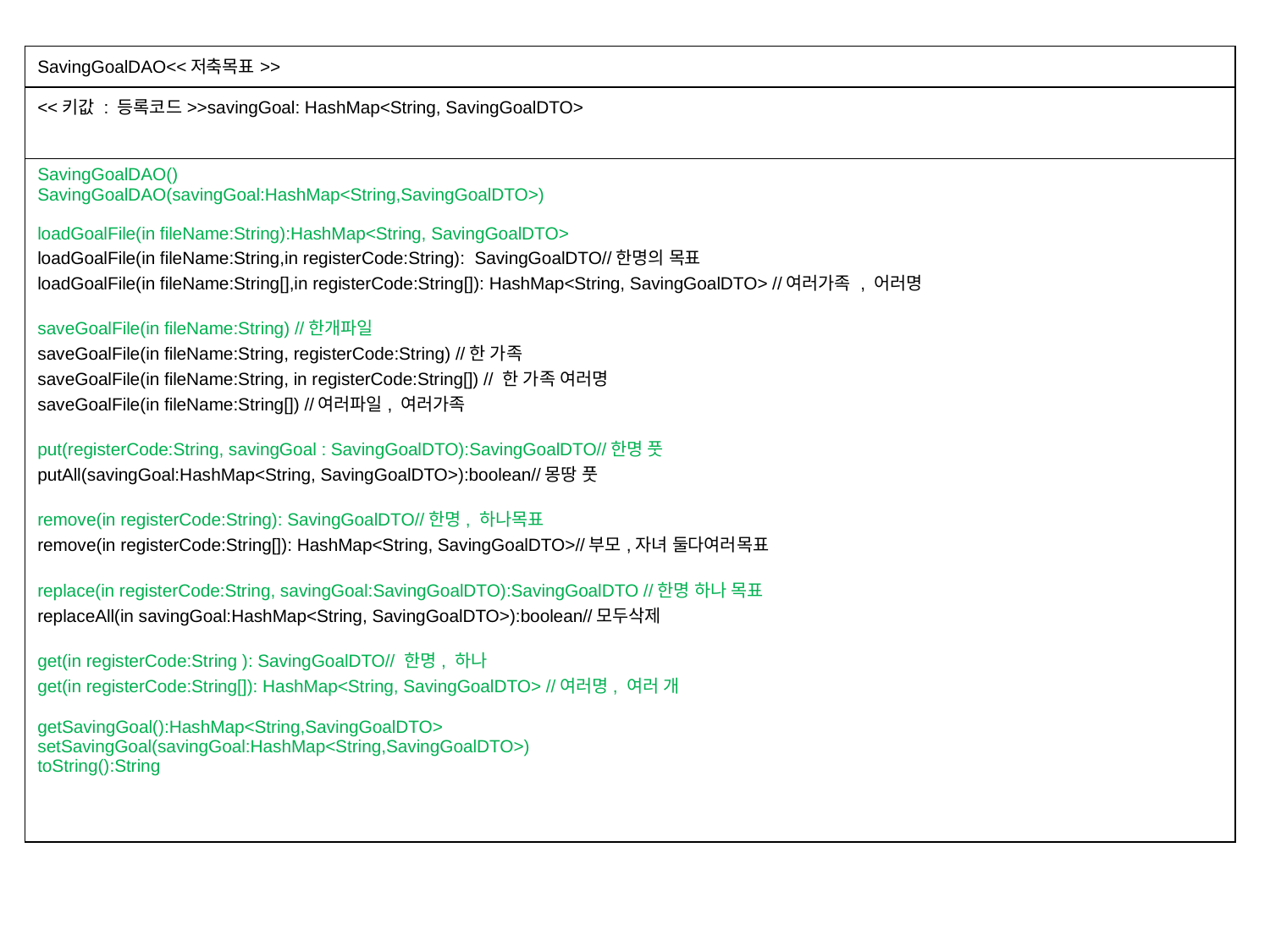

| SavingGoalDAO<<저축목표>> |
| --- |
| <<키값 : 등록코드>>savingGoal: HashMap<String, SavingGoalDTO> |
| SavingGoalDAO() SavingGoalDAO(savingGoal:HashMap<String,SavingGoalDTO>) loadGoalFile(in fileName:String):HashMap<String, SavingGoalDTO> loadGoalFile(in fileName:String,in registerCode:String): SavingGoalDTO//한명의 목표 loadGoalFile(in fileName:String[],in registerCode:String[]): HashMap<String, SavingGoalDTO> //여러가족 , 어러명 saveGoalFile(in fileName:String) //한개파일 saveGoalFile(in fileName:String, registerCode:String) //한 가족 saveGoalFile(in fileName:String, in registerCode:String[]) // 한 가족 여러명 saveGoalFile(in fileName:String[]) //여러파일, 여러가족 put(registerCode:String, savingGoal : SavingGoalDTO):SavingGoalDTO//한명 풋 putAll(savingGoal:HashMap<String, SavingGoalDTO>):boolean//몽땅 풋 remove(in registerCode:String): SavingGoalDTO//한명, 하나목표 remove(in registerCode:String[]): HashMap<String, SavingGoalDTO>//부모,자녀 둘다여러목표 replace(in registerCode:String, savingGoal:SavingGoalDTO):SavingGoalDTO //한명 하나 목표 replaceAll(in savingGoal:HashMap<String, SavingGoalDTO>):boolean//모두삭제 get(in registerCode:String ): SavingGoalDTO// 한명, 하나 get(in registerCode:String[]): HashMap<String, SavingGoalDTO> //여러명, 여러 개 getSavingGoal():HashMap<String,SavingGoalDTO> setSavingGoal(savingGoal:HashMap<String,SavingGoalDTO>) toString():String |